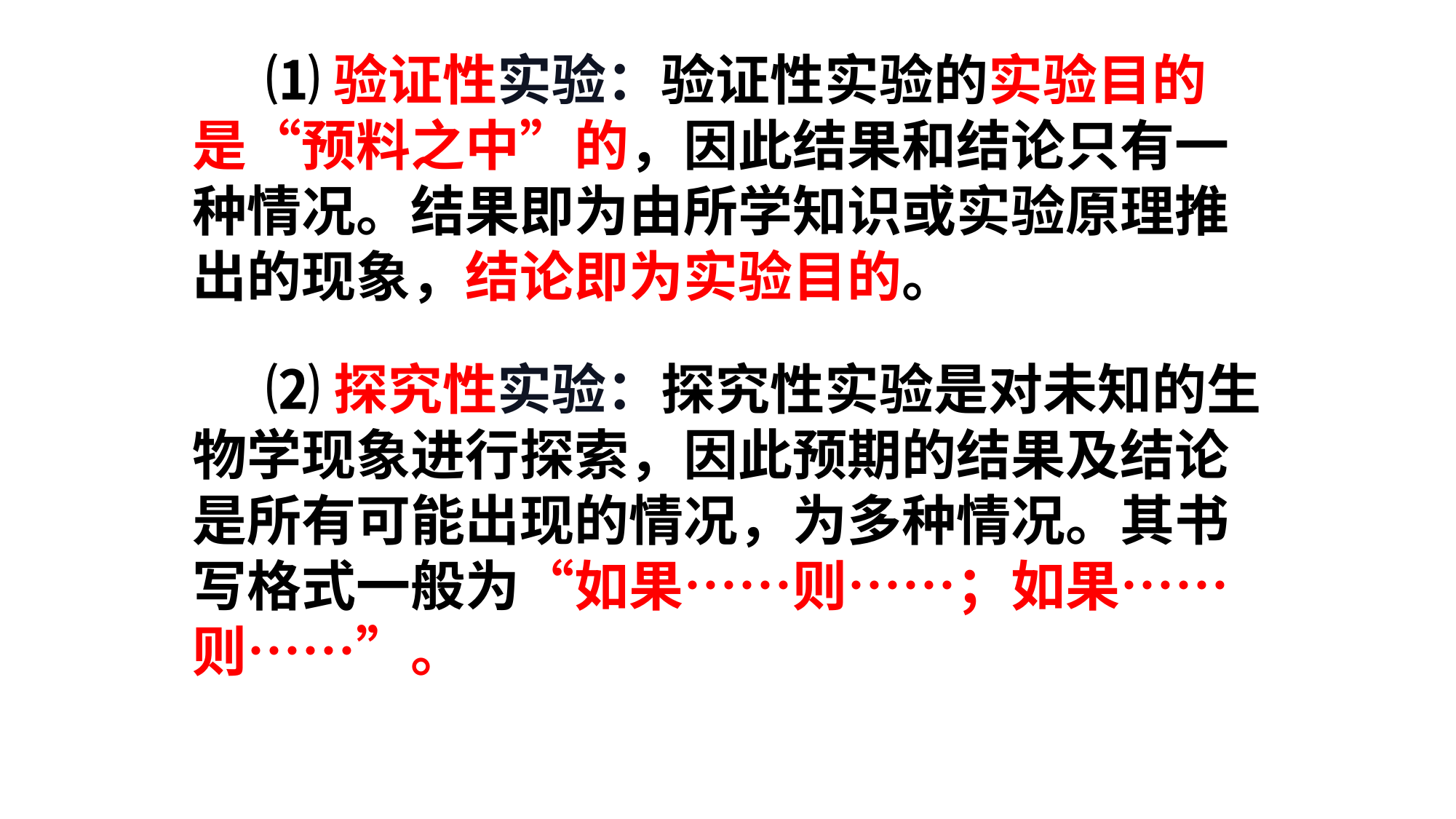

⑴验证性实验：验证性实验的实验目的是“预料之中”的，因此结果和结论只有一种情况。结果即为由所学知识或实验原理推出的现象，结论即为实验目的。
      ⑵探究性实验：探究性实验是对未知的生物学现象进行探索，因此预期的结果及结论是所有可能出现的情况，为多种情况。其书写格式一般为“如果……则……；如果……则……”。
12